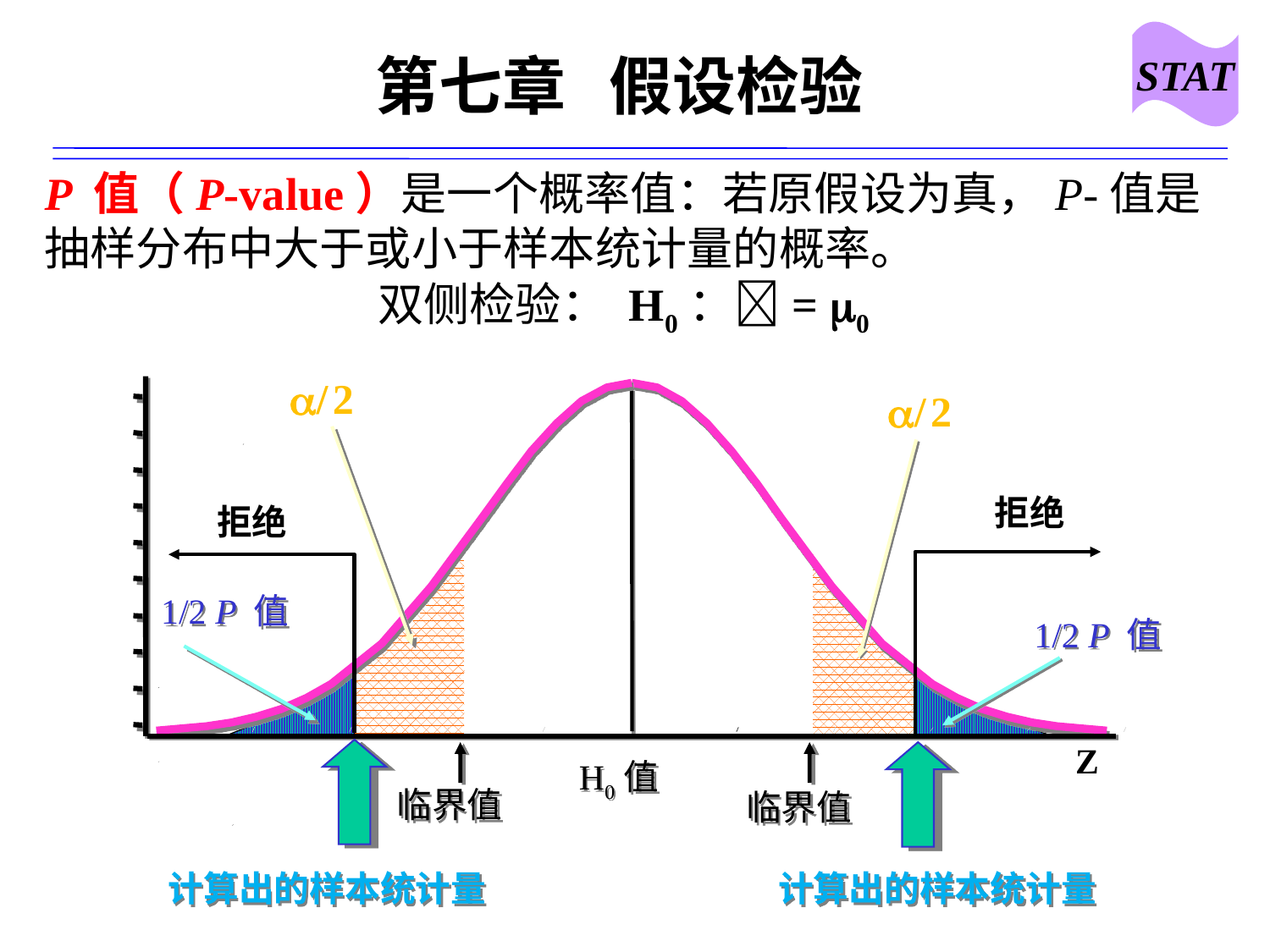

STAT
# 第七章   假设检验

P 值（P-value）是一个概率值：若原假设为真，P-值是抽样分布中大于或小于样本统计量的概率。
双侧检验： H0：μ= μ0

α/ 2

α/ 2

拒绝
拒绝

1/2 P 值
1/2 P 值

Z

H0值
临界值
临界值
计算出的样本统计量
计算出的样本统计量